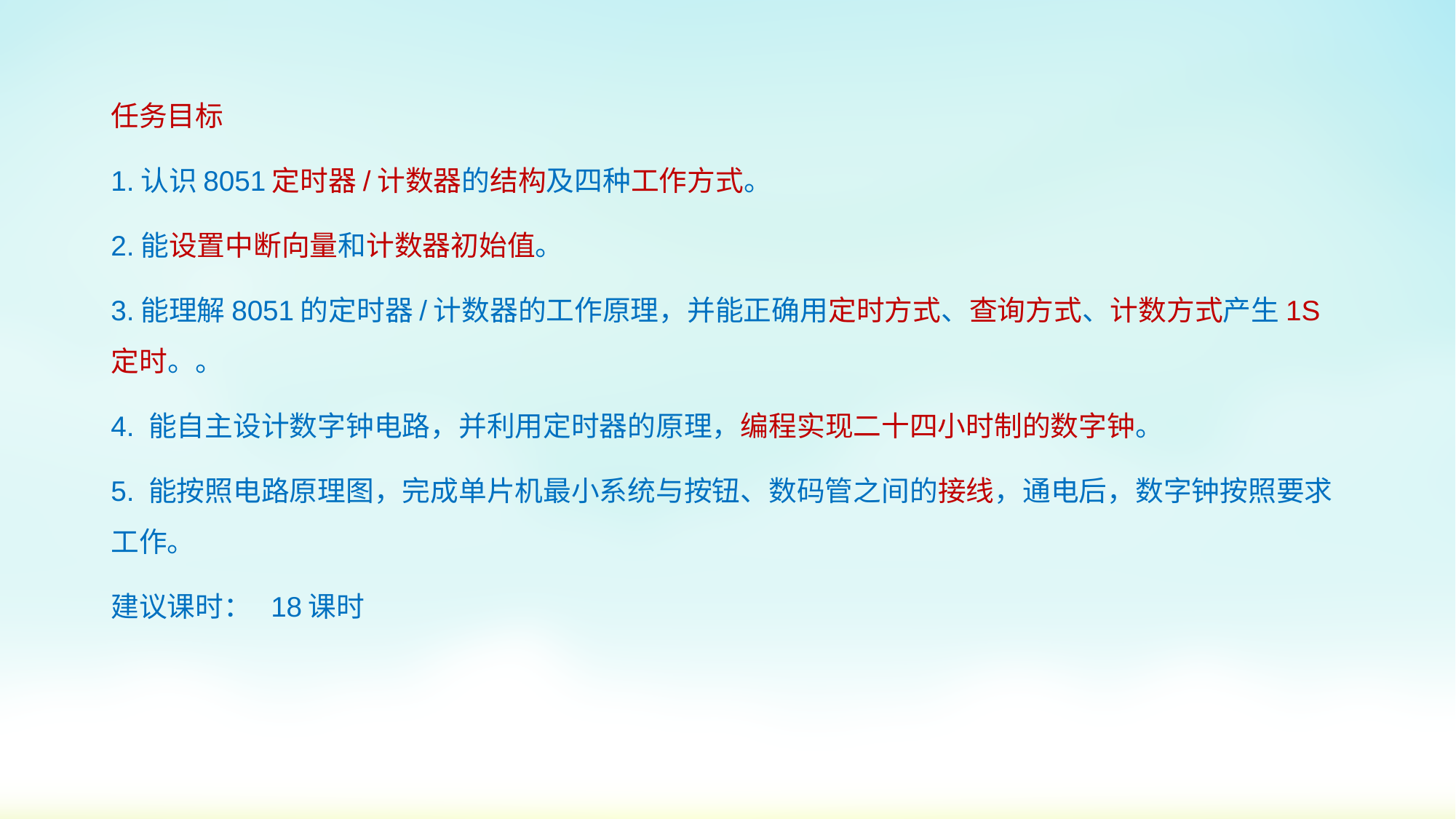

任务目标
1.认识8051定时器/计数器的结构及四种工作方式。
2.能设置中断向量和计数器初始值。
3.能理解8051的定时器/计数器的工作原理，并能正确用定时方式、查询方式、计数方式产生1S定时。。
4. 能自主设计数字钟电路，并利用定时器的原理，编程实现二十四小时制的数字钟。
5. 能按照电路原理图，完成单片机最小系统与按钮、数码管之间的接线，通电后，数字钟按照要求工作。
建议课时：  18课时